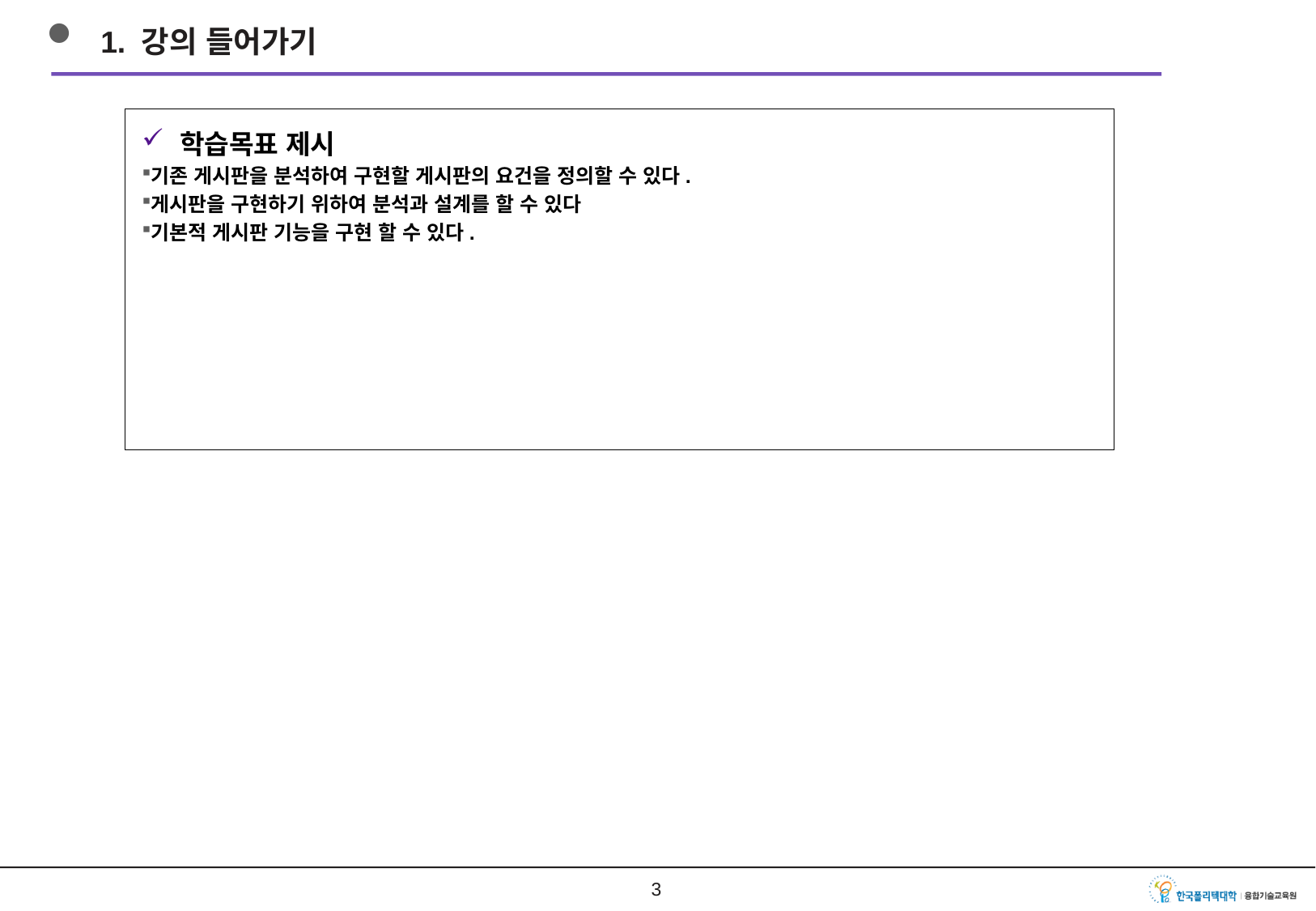

1. 강의 들어가기
학습목표 제시
기존 게시판을 분석하여 구현할 게시판의 요건을 정의할 수 있다.
게시판을 구현하기 위하여 분석과 설계를 할 수 있다
기본적 게시판 기능을 구현 할 수 있다.
3